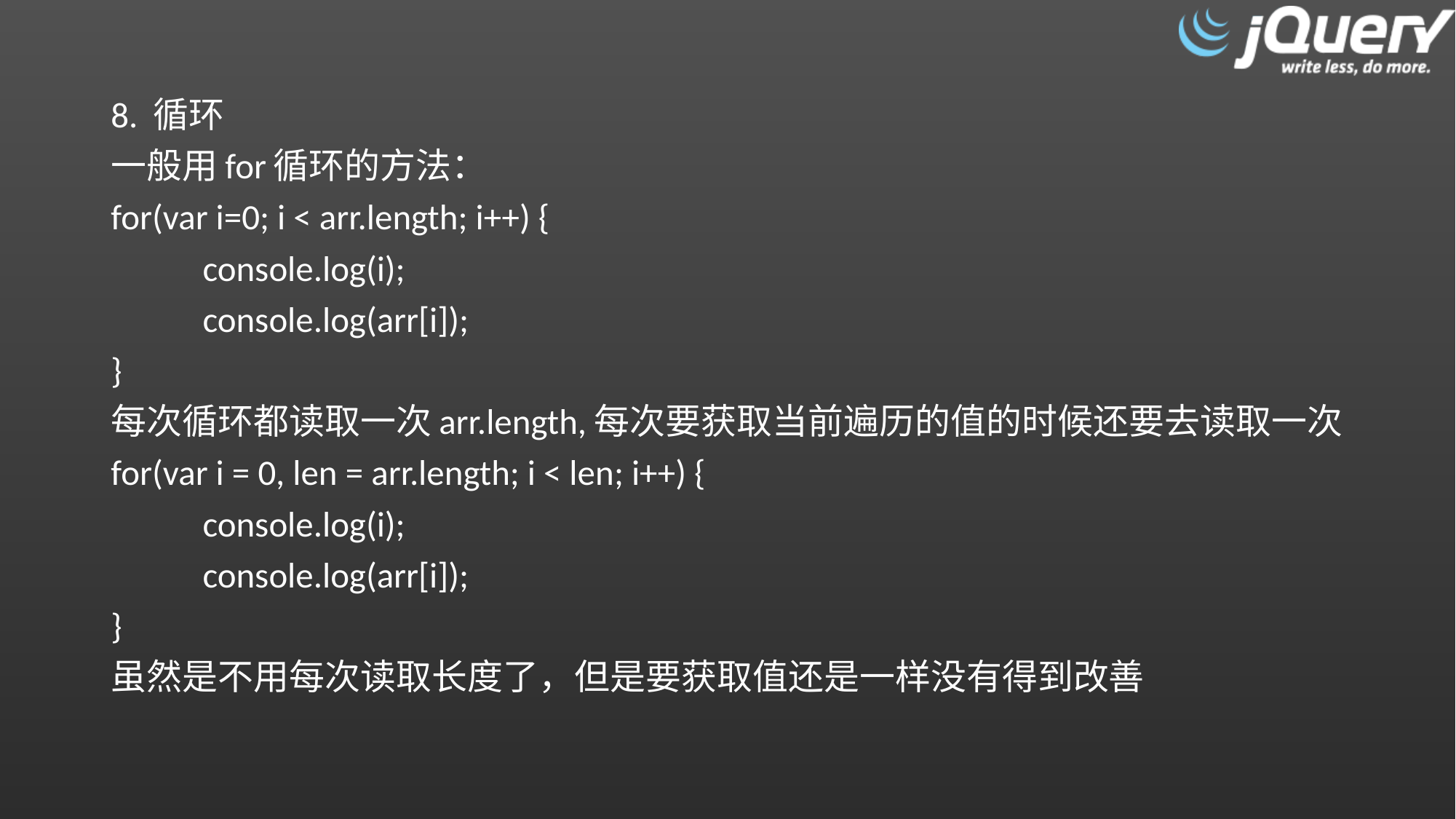

8. 循环
一般用for循环的方法：
for(var i=0; i < arr.length; i++) {
	console.log(i);
	console.log(arr[i]);
}
每次循环都读取一次arr.length,每次要获取当前遍历的值的时候还要去读取一次
for(var i = 0, len = arr.length; i < len; i++) {
	console.log(i);
	console.log(arr[i]);
}
虽然是不用每次读取长度了，但是要获取值还是一样没有得到改善